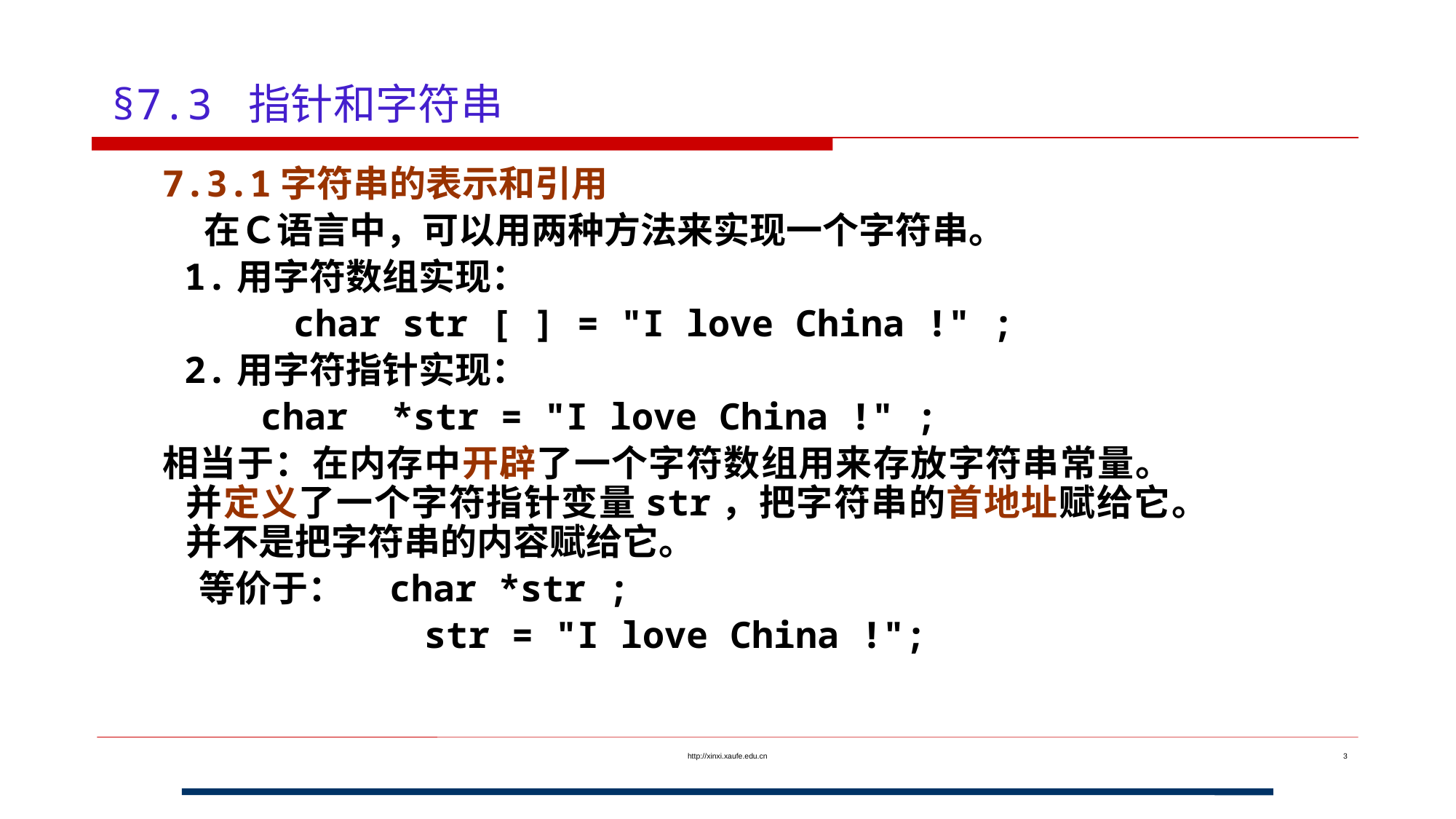

# §7.3 指针和字符串
7.3.1字符串的表示和引用
    在Ｃ语言中，可以用两种方法来实现一个字符串。
 1.用字符数组实现：
      char str [ ] = "I love China !" ;
 2.用字符指针实现：
　　  char  *str = "I love China !" ;
相当于：在内存中开辟了一个字符数组用来存放字符串常量。并定义了一个字符指针变量str，把字符串的首地址赋给它。并不是把字符串的内容赋给它。
　等价于：　char *str ;
            str = "I love China !";
http://xinxi.xaufe.edu.cn
3